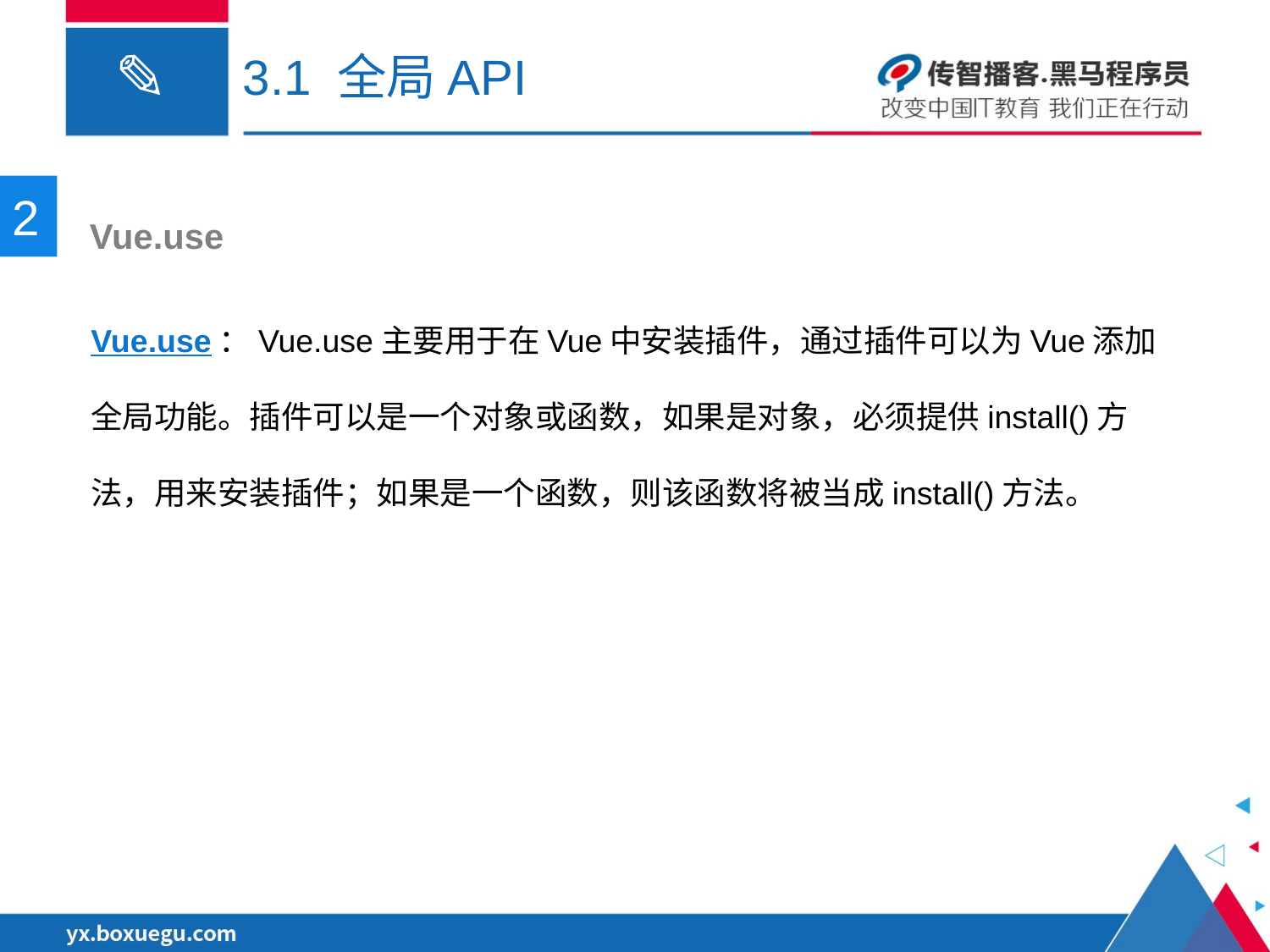

# 3.1 全局API

2
  Vue.use
Vue.use：Vue.use主要用于在Vue中安装插件，通过插件可以为Vue添加全局功能。插件可以是一个对象或函数，如果是对象，必须提供install()方法，用来安装插件；如果是一个函数，则该函数将被当成install()方法。